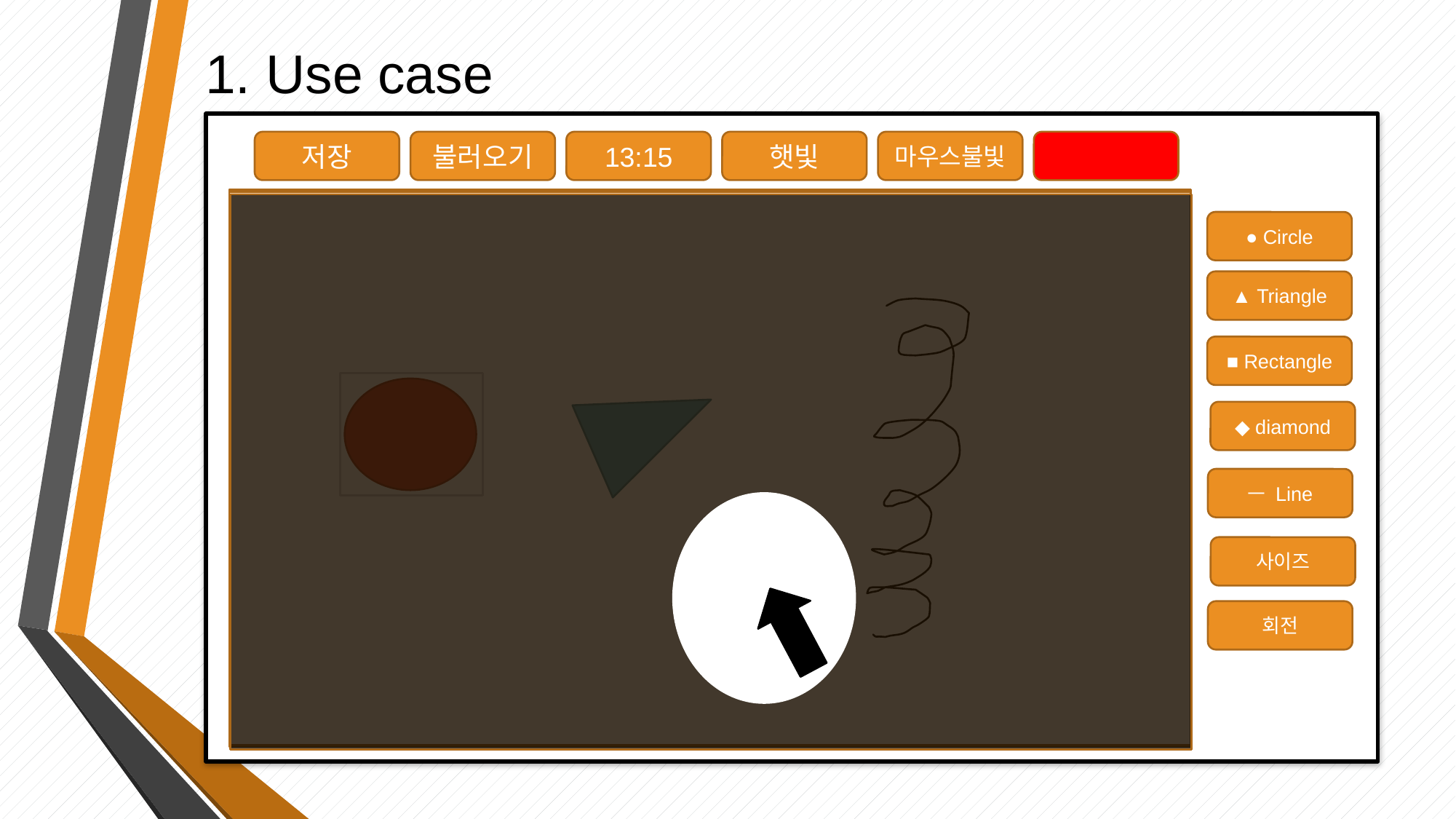

1. Use case

저장
불러오기
13:15
햇빛
마우스불빛

● Circle
▲ Triangle

■ Rectangle

◆ diamond
ㅡ Line

사이즈

회전